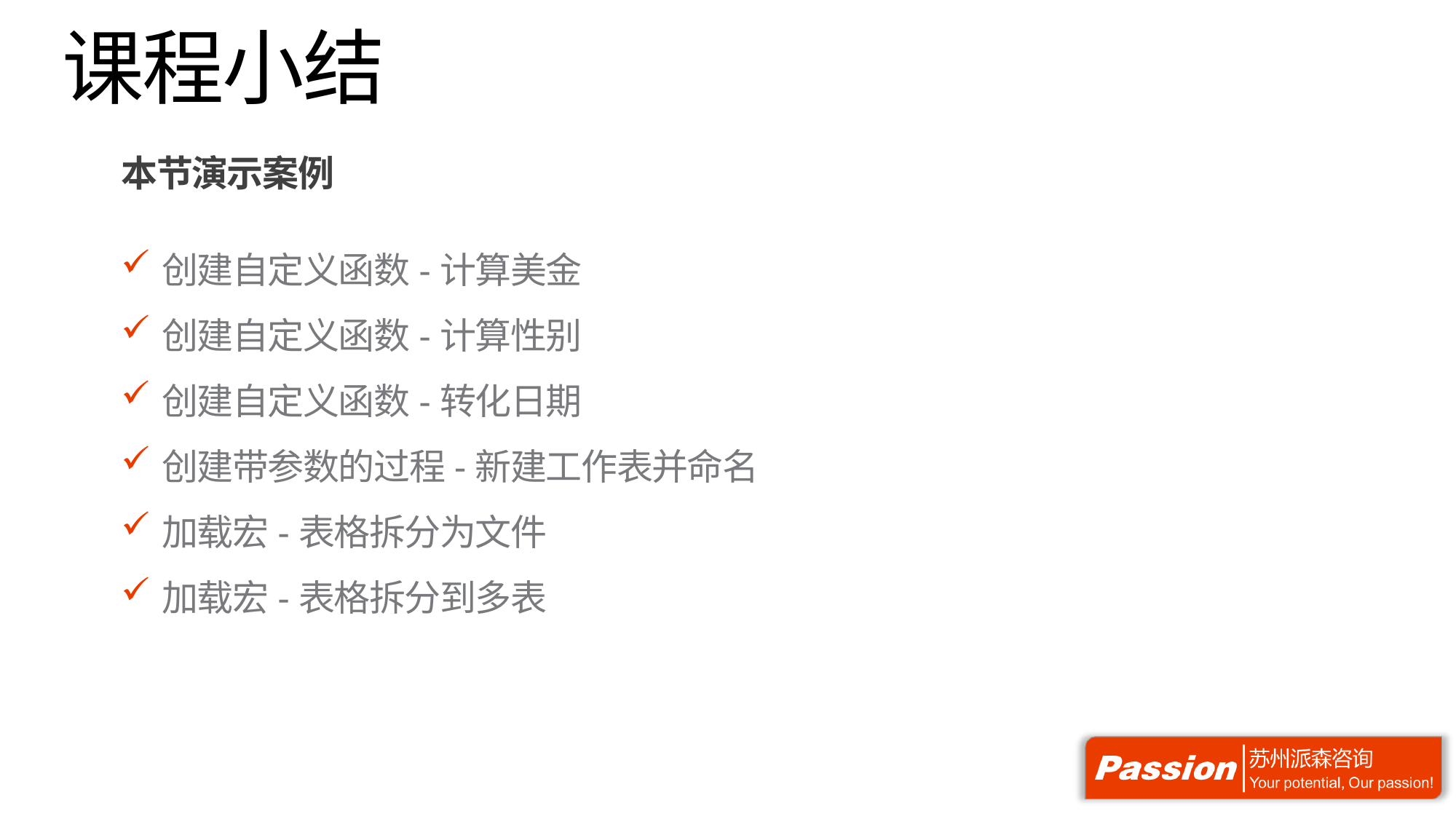

# 课程小结
本节演示案例
创建自定义函数-计算美金
创建自定义函数-计算性别
创建自定义函数-转化日期
创建带参数的过程-新建工作表并命名
加载宏-表格拆分为文件
加载宏-表格拆分到多表